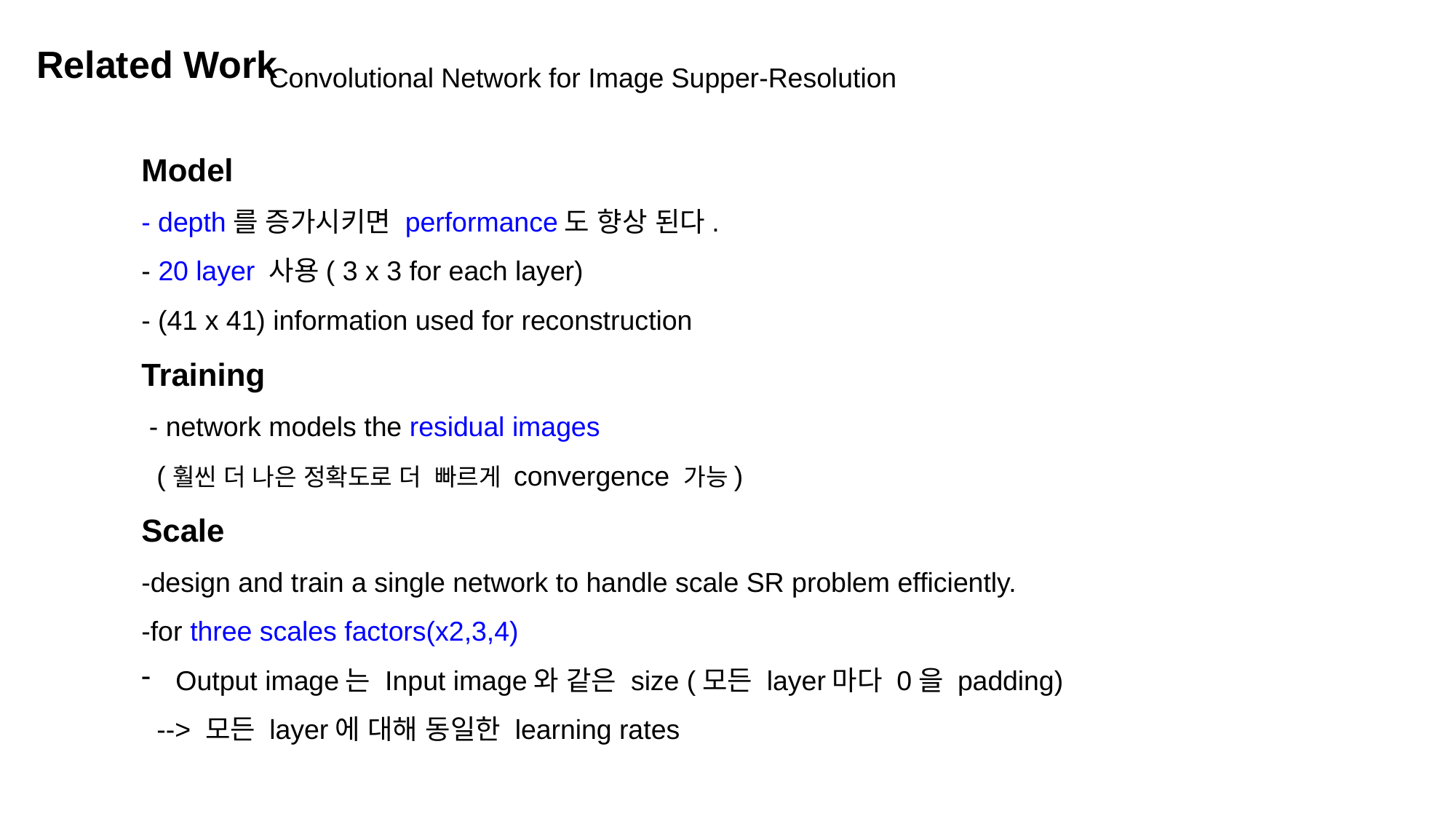

# Related Work
Convolutional Network for Image Supper-Resolution
Model
- depth를 증가시키면 performance도 향상 된다.
- 20 layer 사용( 3 x 3 for each layer)
- (41 x 41) information used for reconstruction
Training
 - network models the residual images
  (훨씬 더 나은 정확도로 더  빠르게 convergence 가능)
Scale
-design and train a single network to handle scale SR problem efficiently.
-for three scales factors(x2,3,4)
Output image는 Input image와 같은 size (모든 layer마다 0을 padding)
  --> 모든 layer에 대해 동일한 learning rates